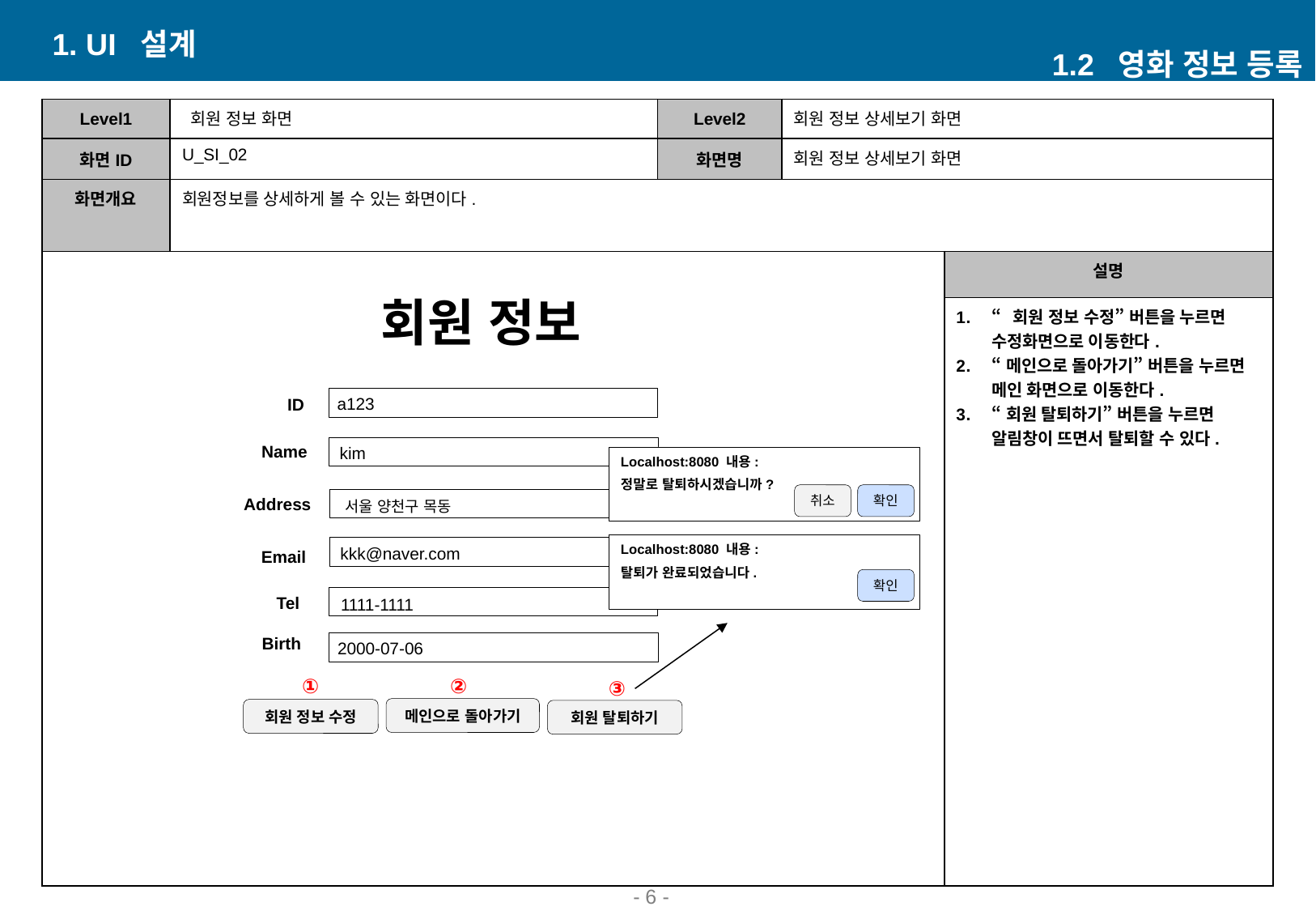

1. UI  설계
1.2  영화 정보 등록
| Level1 | 회원 정보 화면 | Level2 | 회원 정보 상세보기 화면 |  |
| --- | --- | --- | --- | --- |
| 화면ID | U\_SI\_02 | 화면명 | 회원 정보 상세보기 화면 |  |
| 화면개요 | 회원정보를 상세하게 볼 수 있는 화면이다. |  |  |  |
|  |  |  |  | 설명 |
|  |  |  |  | “회원 정보 수정” 버튼을 누르면 수정화면으로 이동한다. “메인으로 돌아가기” 버튼을 누르면 메인 화면으로 이동한다. “회원 탈퇴하기” 버튼을 누르면 알림창이 뜨면서 탈퇴할 수 있다. |
회원 정보
a123
ID

Name
kim

Localhost:8080 내용:
정말로 탈퇴하시겠습니까?

취소
확인
Address

서울 양천구 목동
Localhost:8080 내용:
탈퇴가 완료되었습니다.

kkk@naver.com

Email
확인
Tel

1111-1111
Birth
2000-07-06

①
②
③
메인으로 돌아가기
회원 정보 수정
회원 탈퇴하기
- 6 -